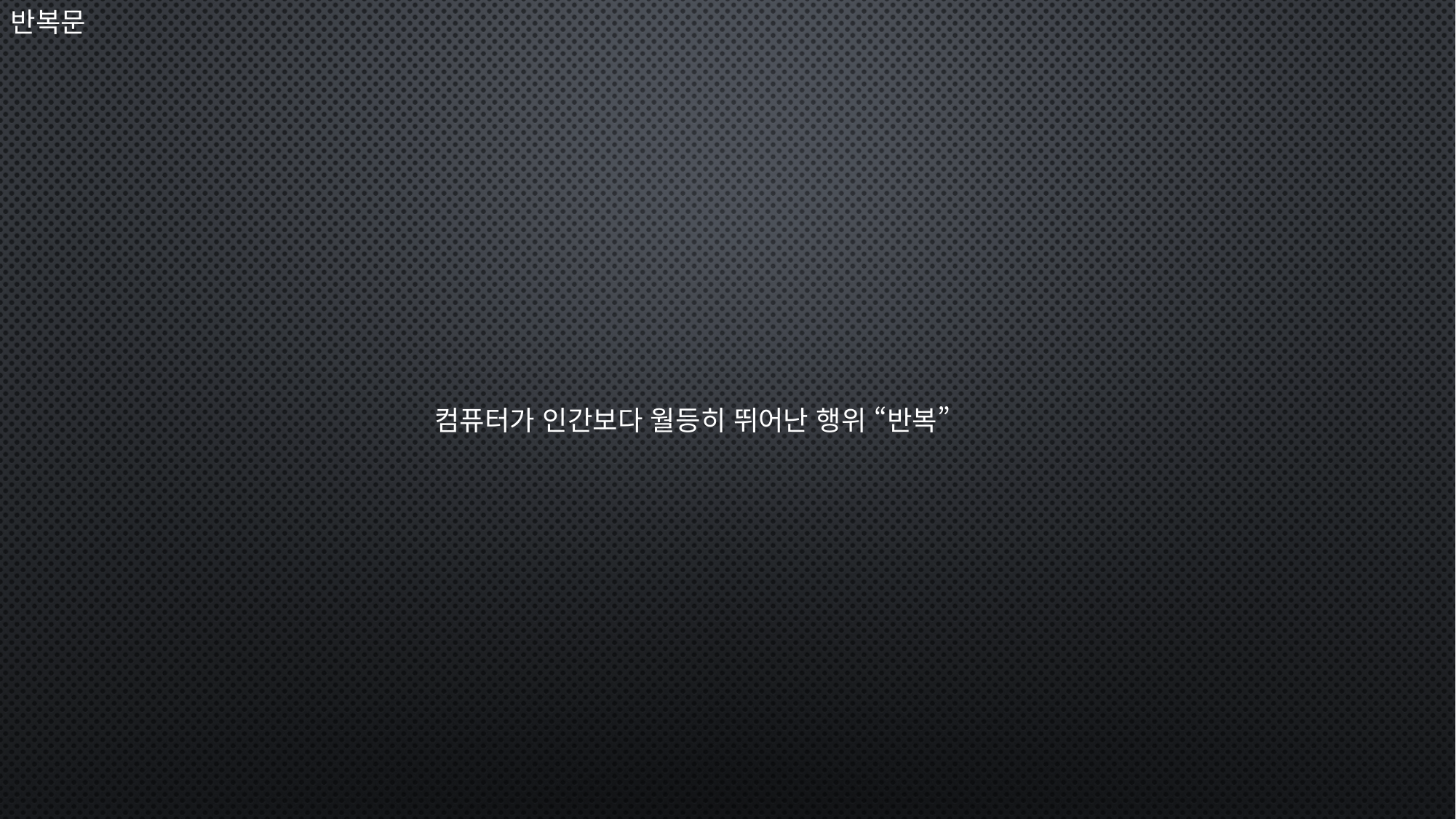

반복문
컴퓨터가 인간보다 월등히 뛰어난 행위 “반복”